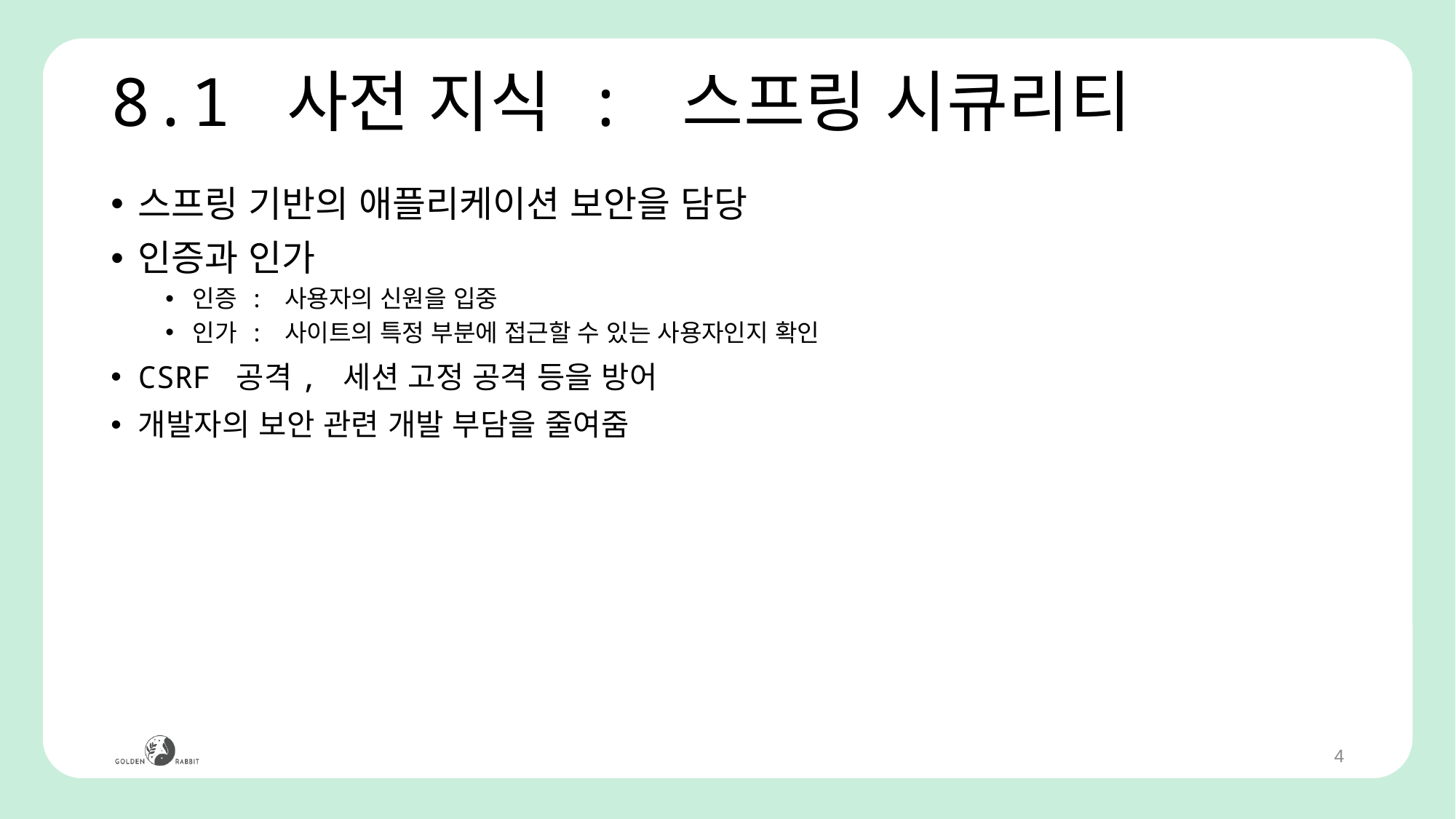

# 8.1 사전 지식 : 스프링 시큐리티
스프링 기반의 애플리케이션 보안을 담당
인증과 인가
인증 : 사용자의 신원을 입중
인가 : 사이트의 특정 부분에 접근할 수 있는 사용자인지 확인
CSRF 공격, 세션 고정 공격 등을 방어
개발자의 보안 관련 개발 부담을 줄여줌

4